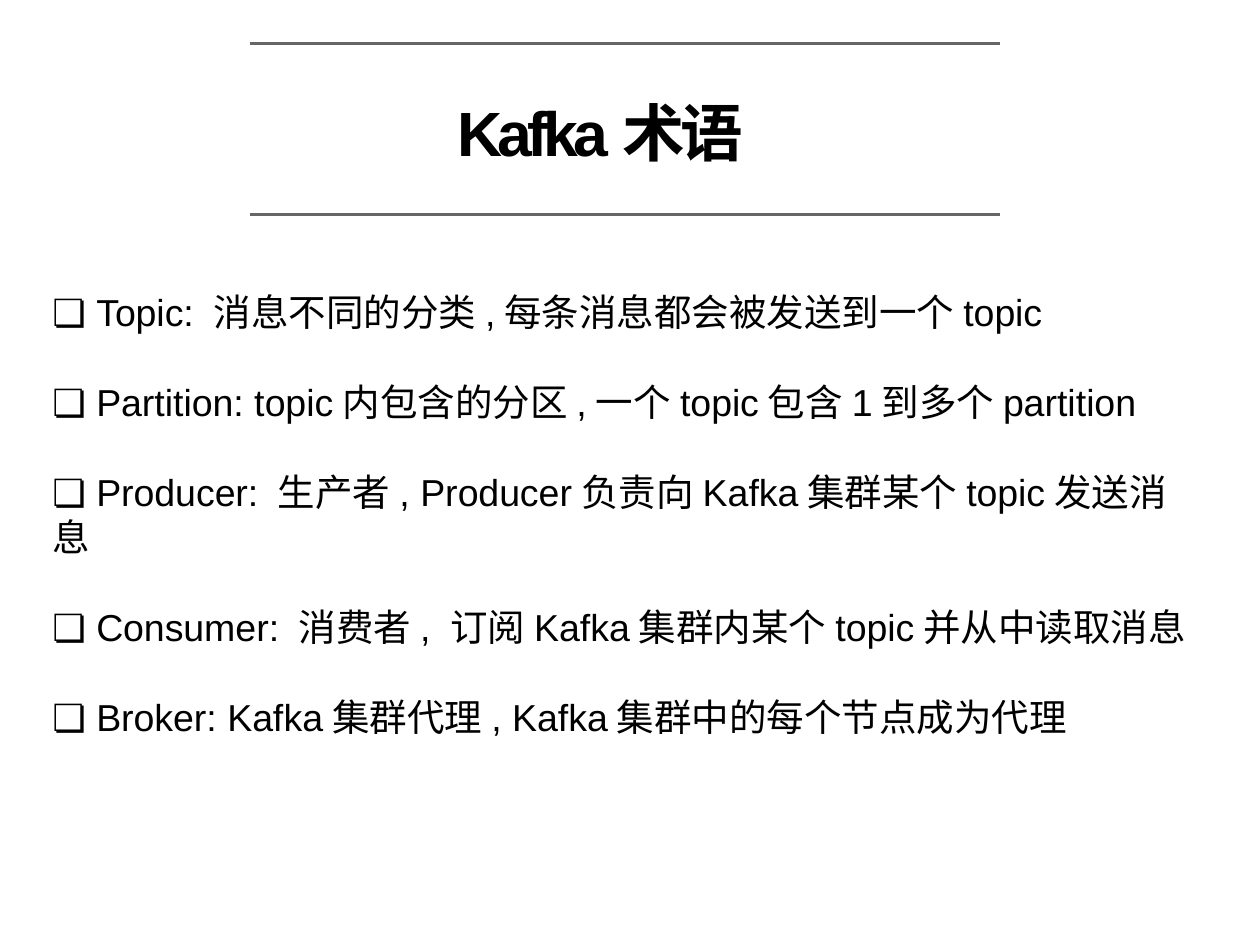

# Kafka术语
❏ Topic: 消息不同的分类,每条消息都会被发送到一个topic

❏ Partition: topic内包含的分区,一个topic包含1到多个partition

❏ Producer: 生产者, Producer负责向Kafka集群某个topic发送消息

❏ Consumer: 消费者, 订阅Kafka集群内某个topic并从中读取消息

❏ Broker: Kafka集群代理, Kafka集群中的每个节点成为代理